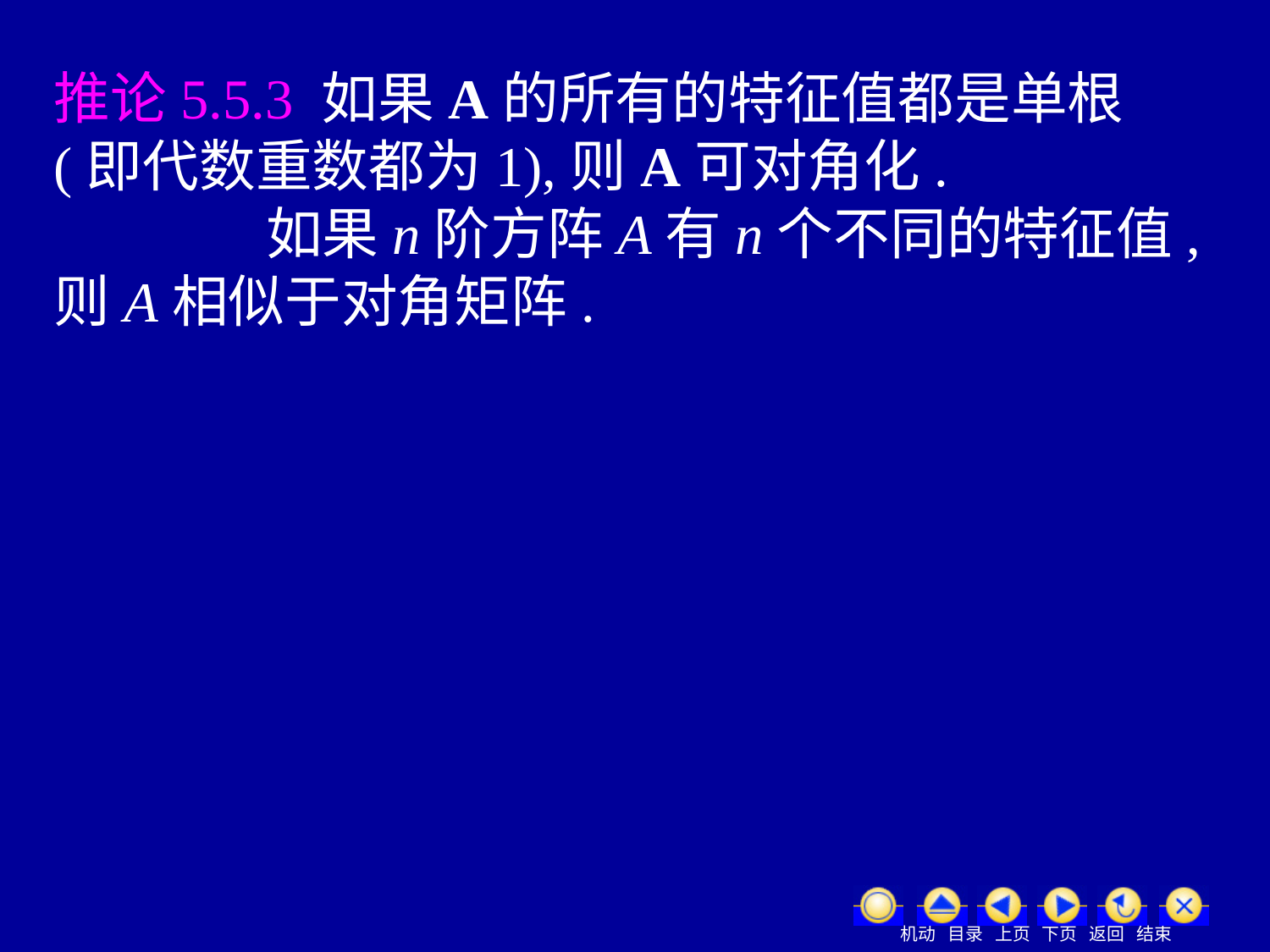

推论5.5.3 如果A的所有的特征值都是单根 (即代数重数都为1),则A可对角化.                                如果n阶方阵A有n个不同的特征值,则A相似于对角矩阵.